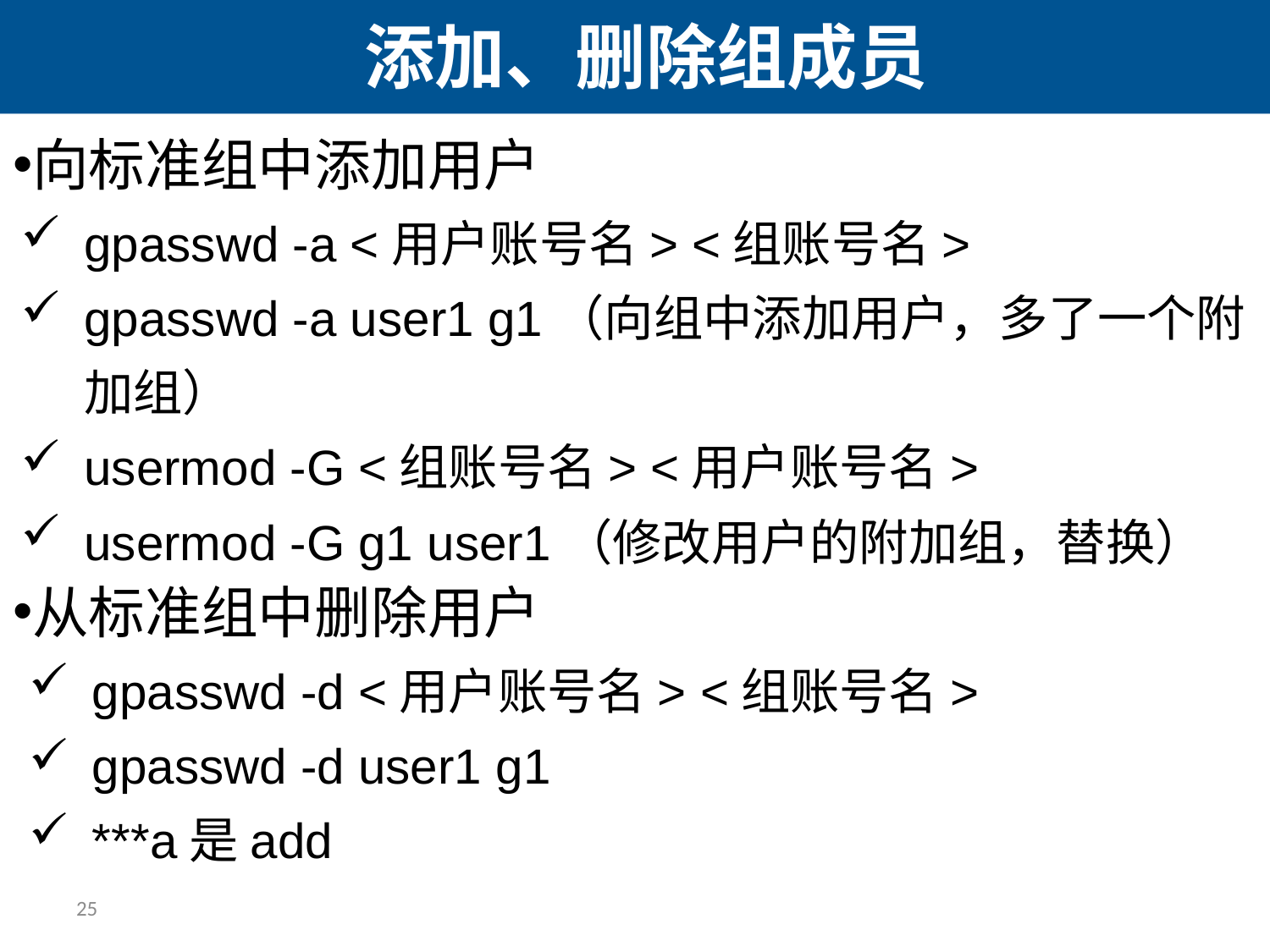

# 添加、删除组成员
向标准组中添加用户
gpasswd -a <用户账号名> <组账号名>
gpasswd -a user1 g1（向组中添加用户，多了一个附加组）
usermod -G <组账号名> <用户账号名>
usermod -G g1 user1（修改用户的附加组，替换）
从标准组中删除用户
gpasswd -d <用户账号名> <组账号名>
gpasswd -d user1 g1
***a是add

25